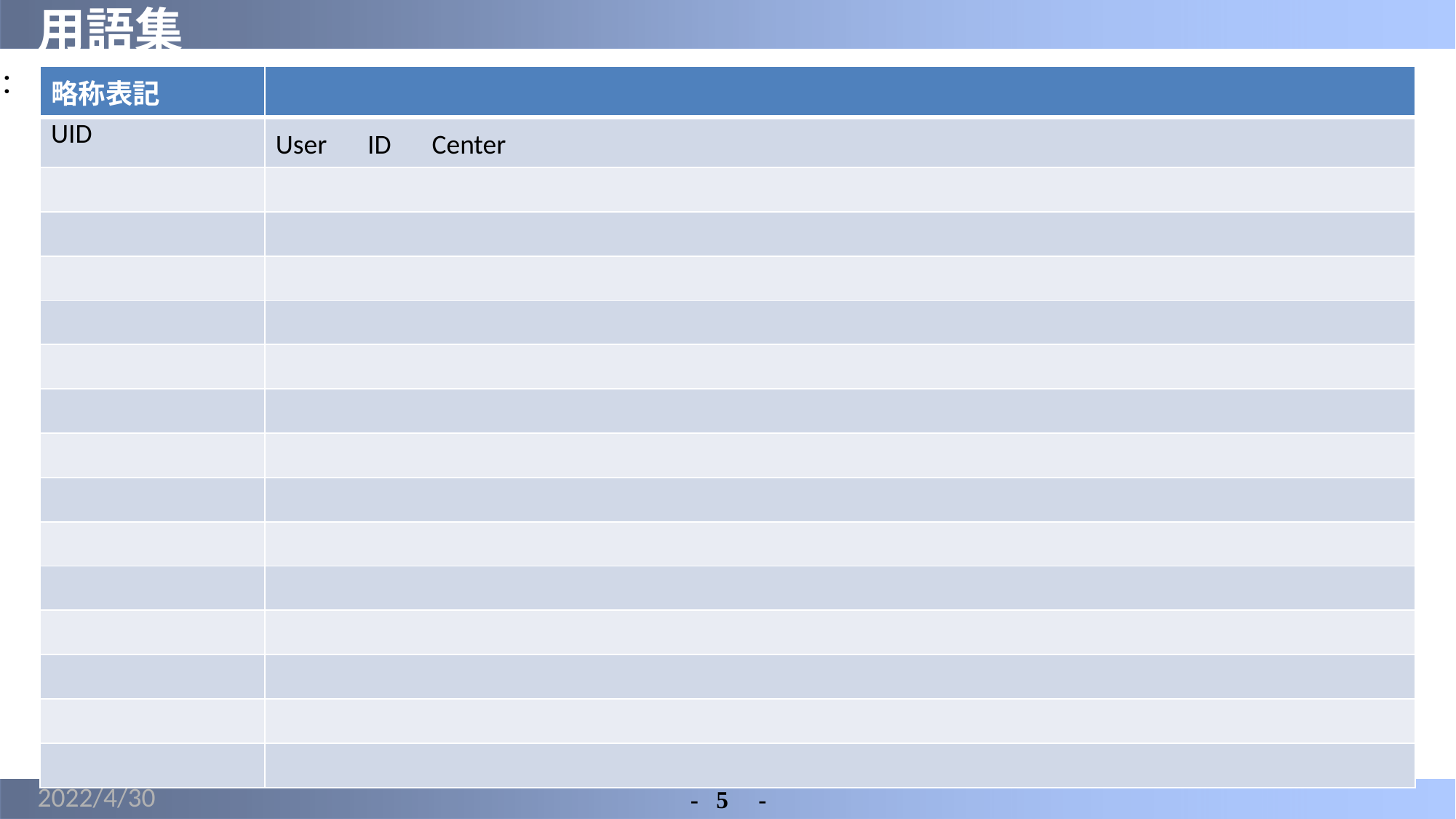

# 用語集
：
| 略称表記 |  |
| --- | --- |
| UID | User　ID　Center |
|  |  |
|  |  |
|  |  |
|  |  |
|  |  |
|  |  |
|  |  |
|  |  |
|  |  |
|  |  |
|  |  |
|  |  |
|  |  |
|  |  |
2022/4/30
-	5　-